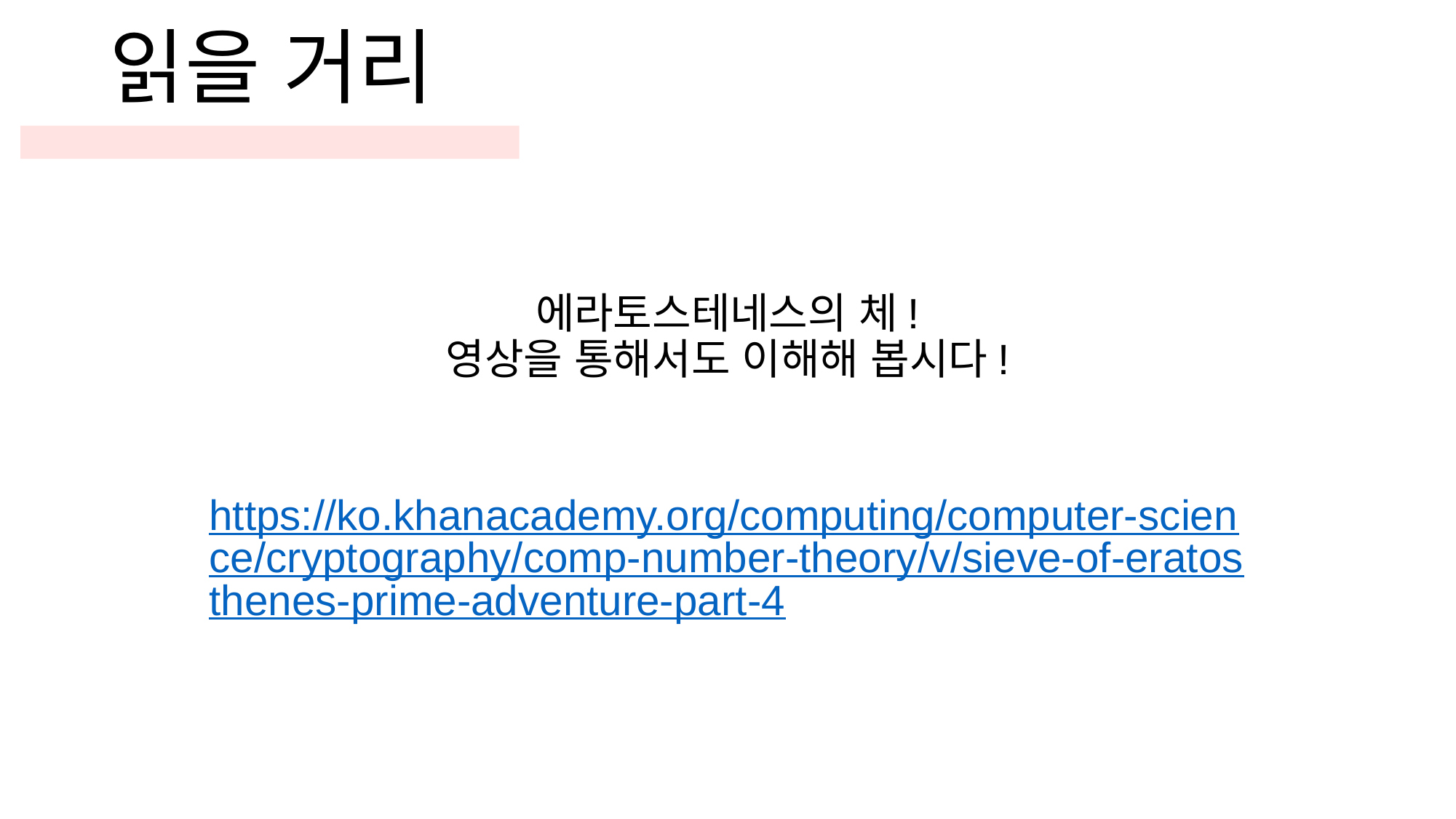

읽을 거리

에라토스테네스의 체!
영상을 통해서도 이해해 봅시다!
https://ko.khanacademy.org/computing/computer-science/cryptography/comp-number-theory/v/sieve-of-eratosthenes-prime-adventure-part-4